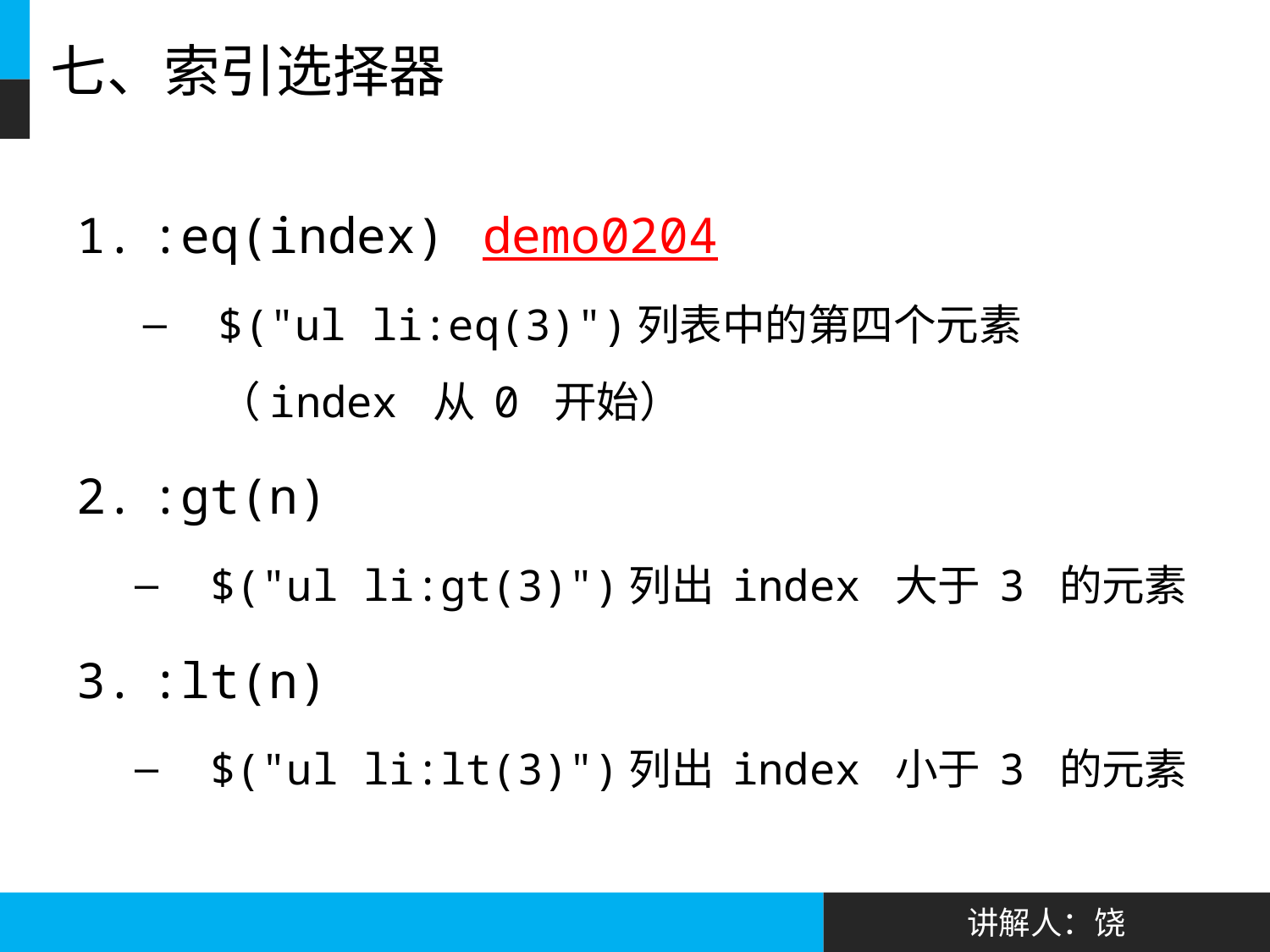

# 七、索引选择器
:eq(index)				demo0204
$("ul li:eq(3)")列表中的第四个元素（index 从 0 开始）
:gt(n)
$("ul li:gt(3)")列出 index 大于 3 的元素
:lt(n)
$("ul li:lt(3)")列出 index 小于 3 的元素